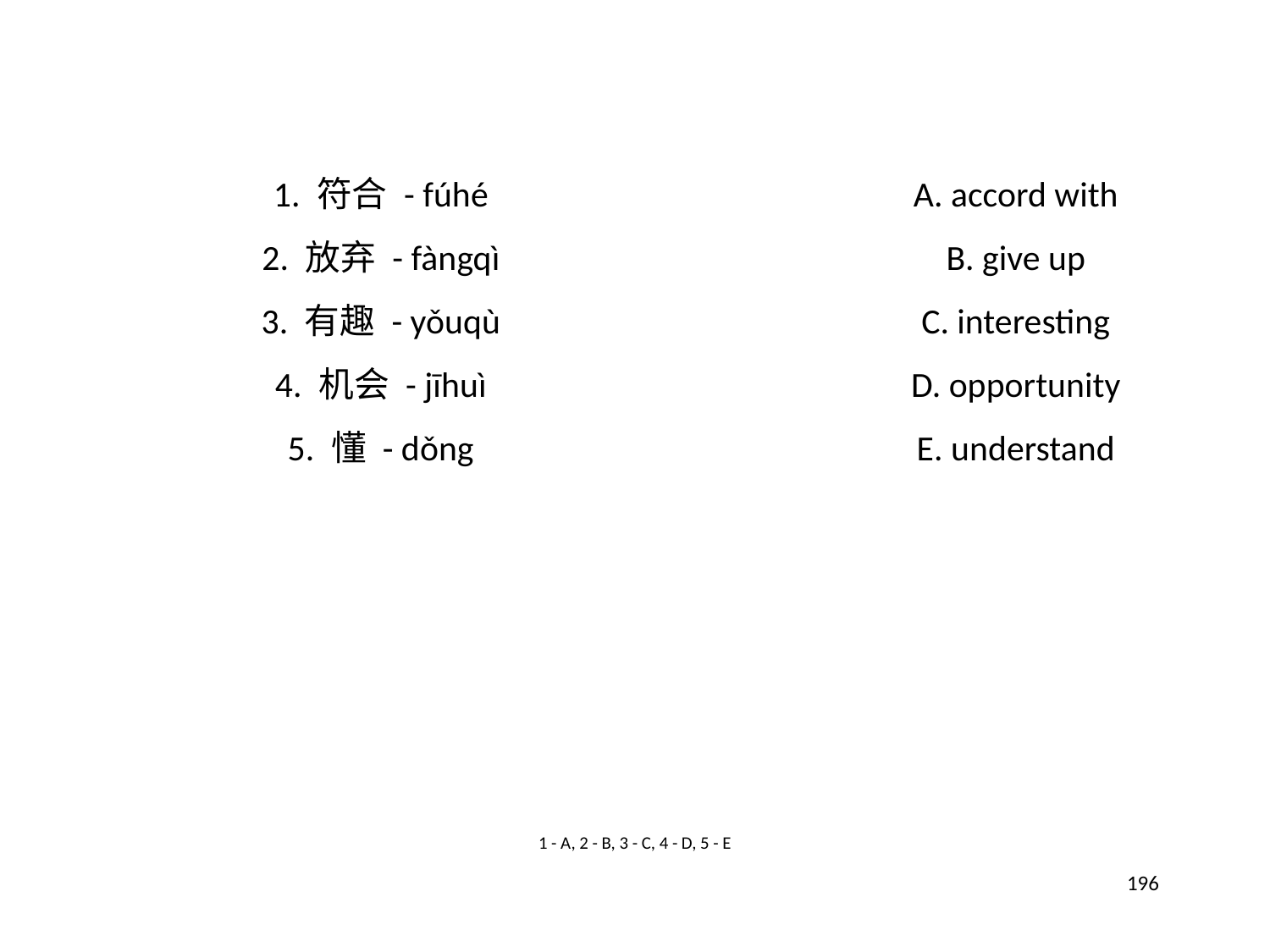

1. 符合 - fúhé

A. accord with

2. 放弃 - fàngqì

B. give up

3. 有趣 - yǒuqù

C. interesting

4. 机会 - jīhuì

D. opportunity

5. 懂 - dǒng

E. understand
1 - A, 2 - B, 3 - C, 4 - D, 5 - E

196